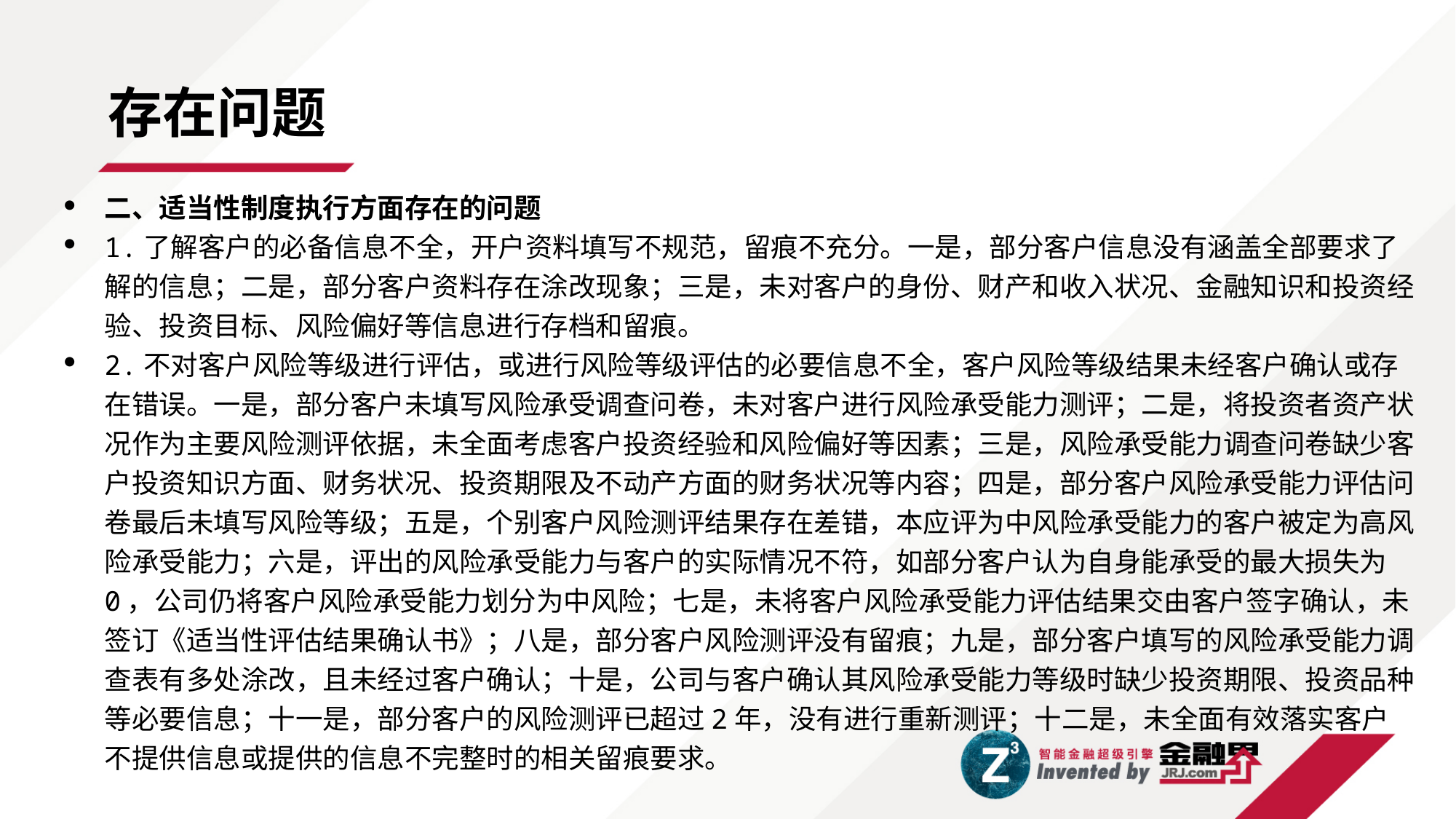

存在问题
二、适当性制度执行方面存在的问题
1.了解客户的必备信息不全，开户资料填写不规范，留痕不充分。一是，部分客户信息没有涵盖全部要求了解的信息；二是，部分客户资料存在涂改现象；三是，未对客户的身份、财产和收入状况、金融知识和投资经验、投资目标、风险偏好等信息进行存档和留痕。
2.不对客户风险等级进行评估，或进行风险等级评估的必要信息不全，客户风险等级结果未经客户确认或存在错误。一是，部分客户未填写风险承受调查问卷，未对客户进行风险承受能力测评；二是，将投资者资产状况作为主要风险测评依据，未全面考虑客户投资经验和风险偏好等因素；三是，风险承受能力调查问卷缺少客户投资知识方面、财务状况、投资期限及不动产方面的财务状况等内容；四是，部分客户风险承受能力评估问卷最后未填写风险等级；五是，个别客户风险测评结果存在差错，本应评为中风险承受能力的客户被定为高风险承受能力；六是，评出的风险承受能力与客户的实际情况不符，如部分客户认为自身能承受的最大损失为0，公司仍将客户风险承受能力划分为中风险；七是，未将客户风险承受能力评估结果交由客户签字确认，未签订《适当性评估结果确认书》；八是，部分客户风险测评没有留痕；九是，部分客户填写的风险承受能力调查表有多处涂改，且未经过客户确认；十是，公司与客户确认其风险承受能力等级时缺少投资期限、投资品种等必要信息；十一是，部分客户的风险测评已超过2年，没有进行重新测评；十二是，未全面有效落实客户不提供信息或提供的信息不完整时的相关留痕要求。